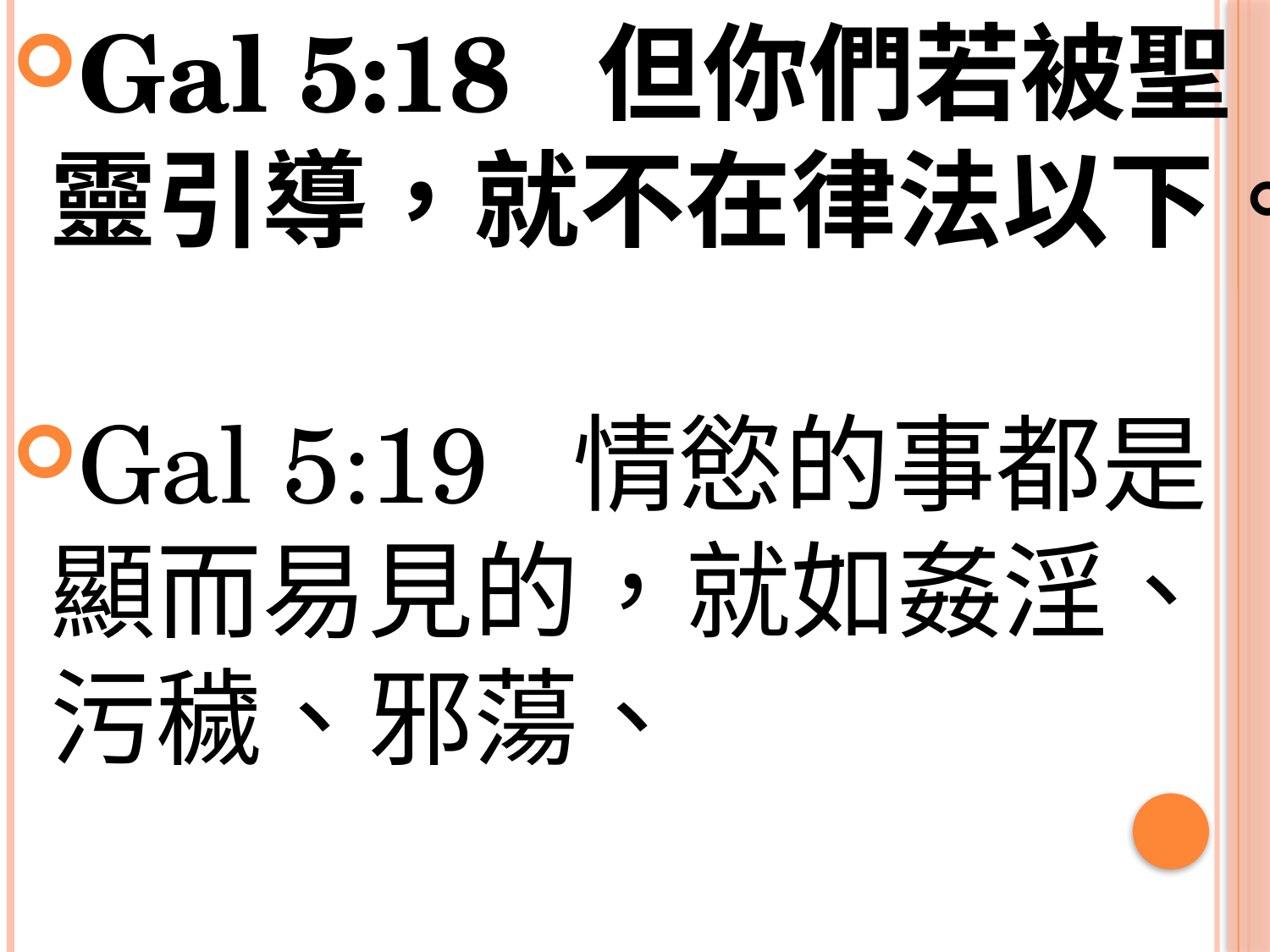

Gal 5:18  但你們若被聖靈引導，就不在律法以下。
Gal 5:19  情慾的事都是顯而易見的，就如姦淫、污穢、邪蕩、